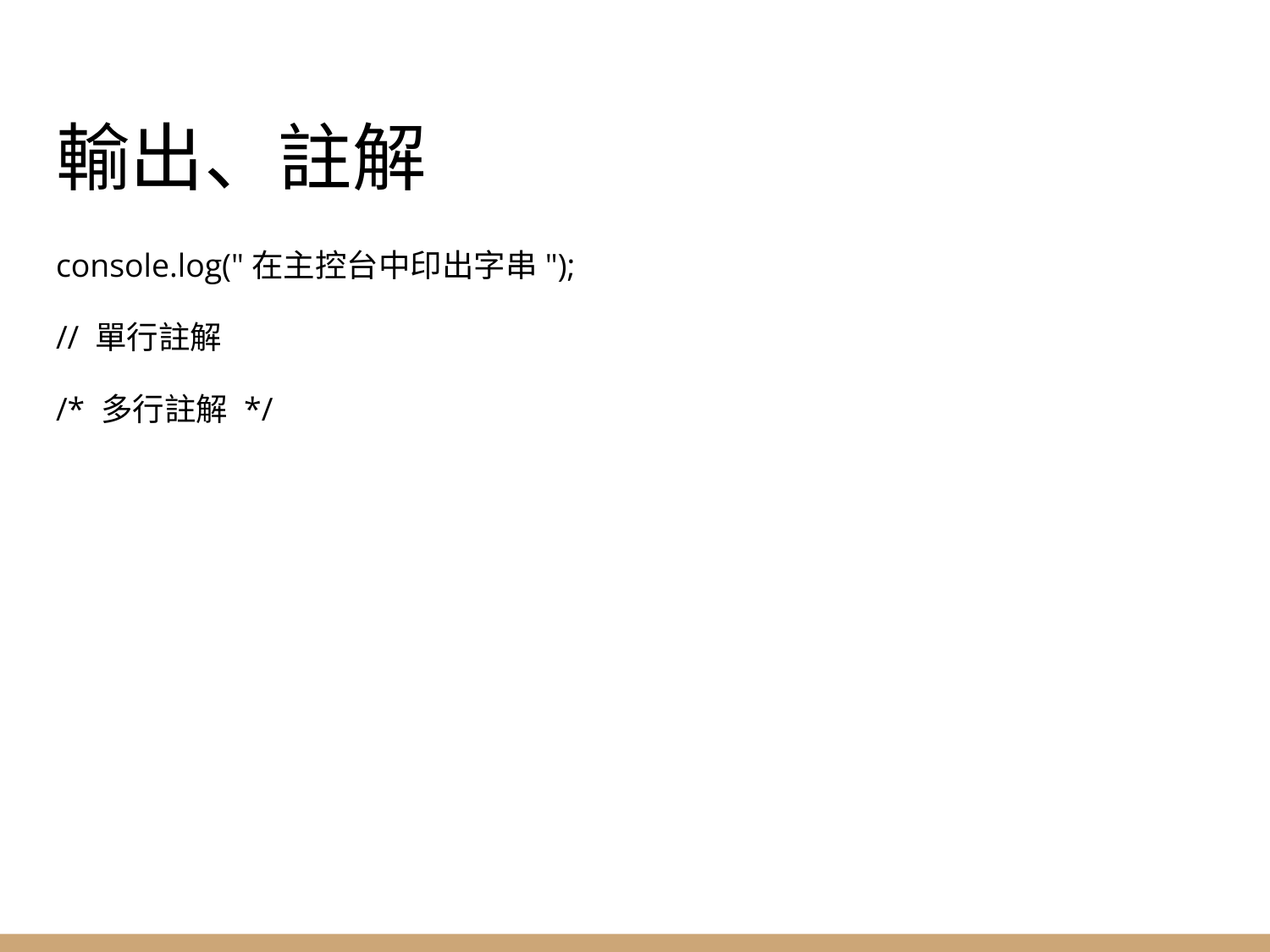

# 輸出、註解
console.log("在主控台中印出字串");
// 單行註解
/* 多行註解 */